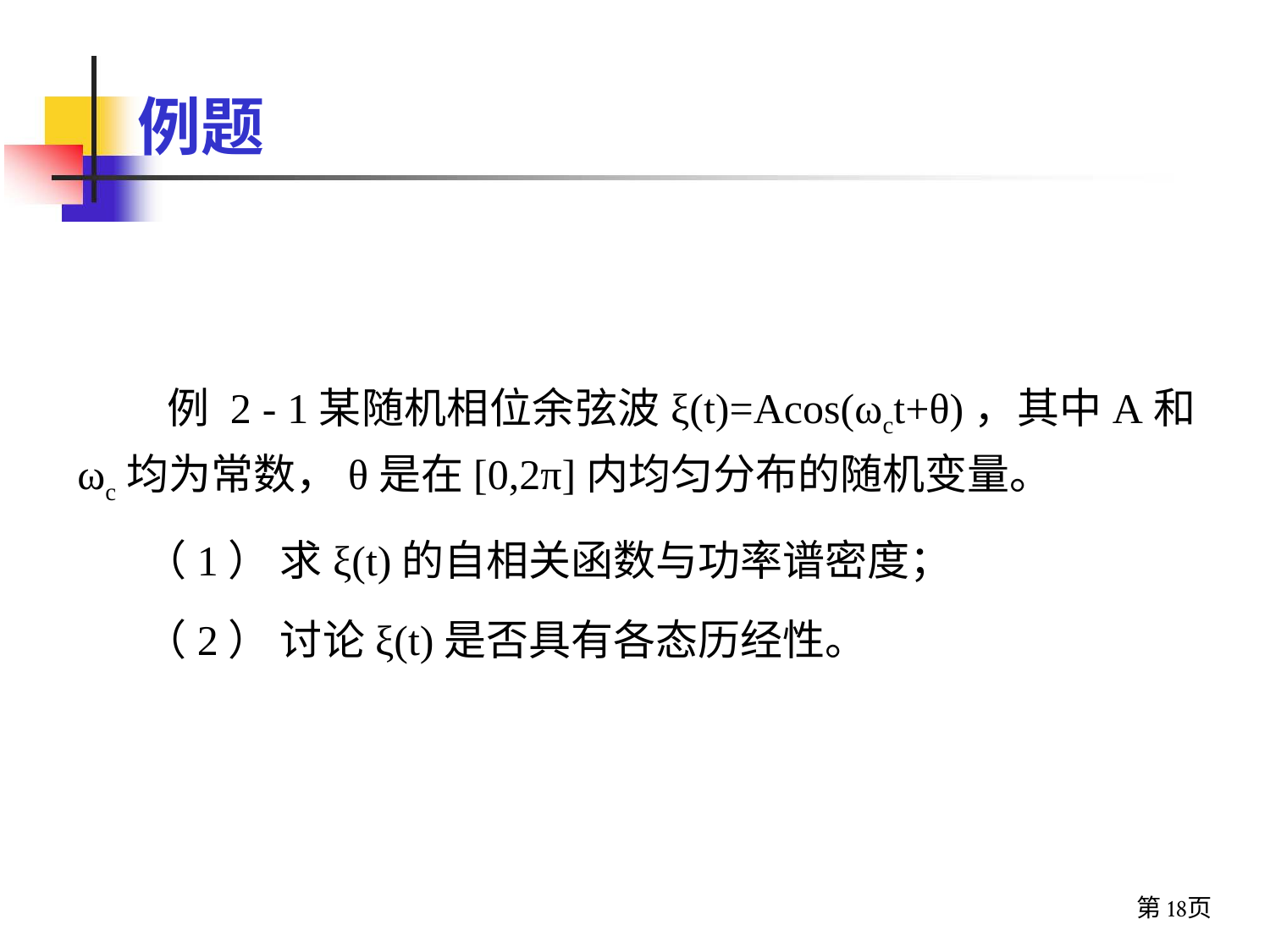

例题
        例 2 - 1某随机相位余弦波ξ(t)=Acos(ωct+θ)，其中A和ωc均为常数，θ是在[0,2π]内均匀分布的随机变量。
      （1） 求ξ(t)的自相关函数与功率谱密度；
      （2） 讨论ξ(t)是否具有各态历经性。
第18页